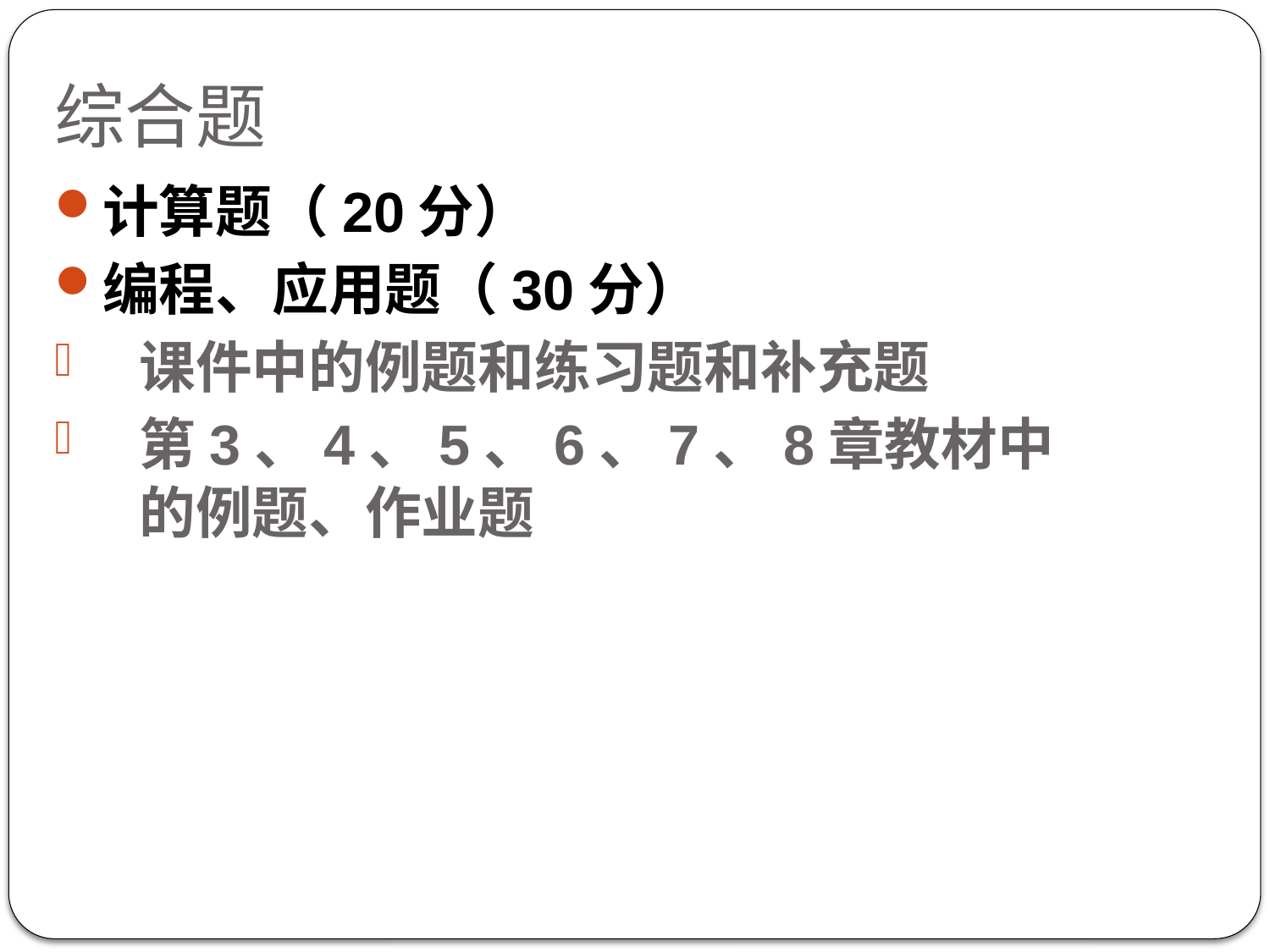

# 综合题
计算题（20分）
编程、应用题（30分）
课件中的例题和练习题和补充题
第3、4、5、6、7、8章教材中的例题、作业题